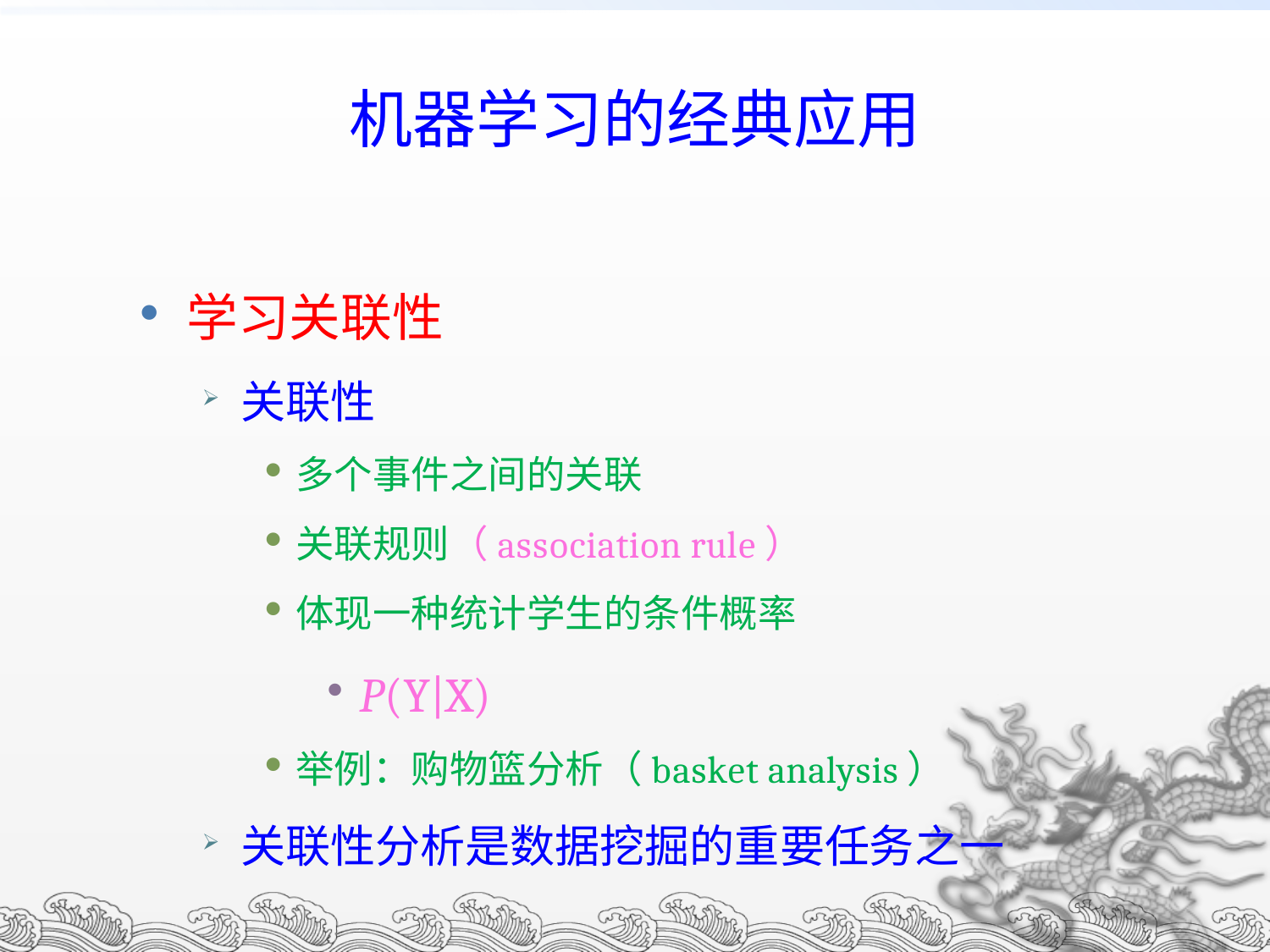

# 机器学习的经典应用
学习关联性
关联性
多个事件之间的关联
关联规则（association rule）
体现一种统计学生的条件概率
P(Y|X)
举例：购物篮分析（basket analysis）
关联性分析是数据挖掘的重要任务之一